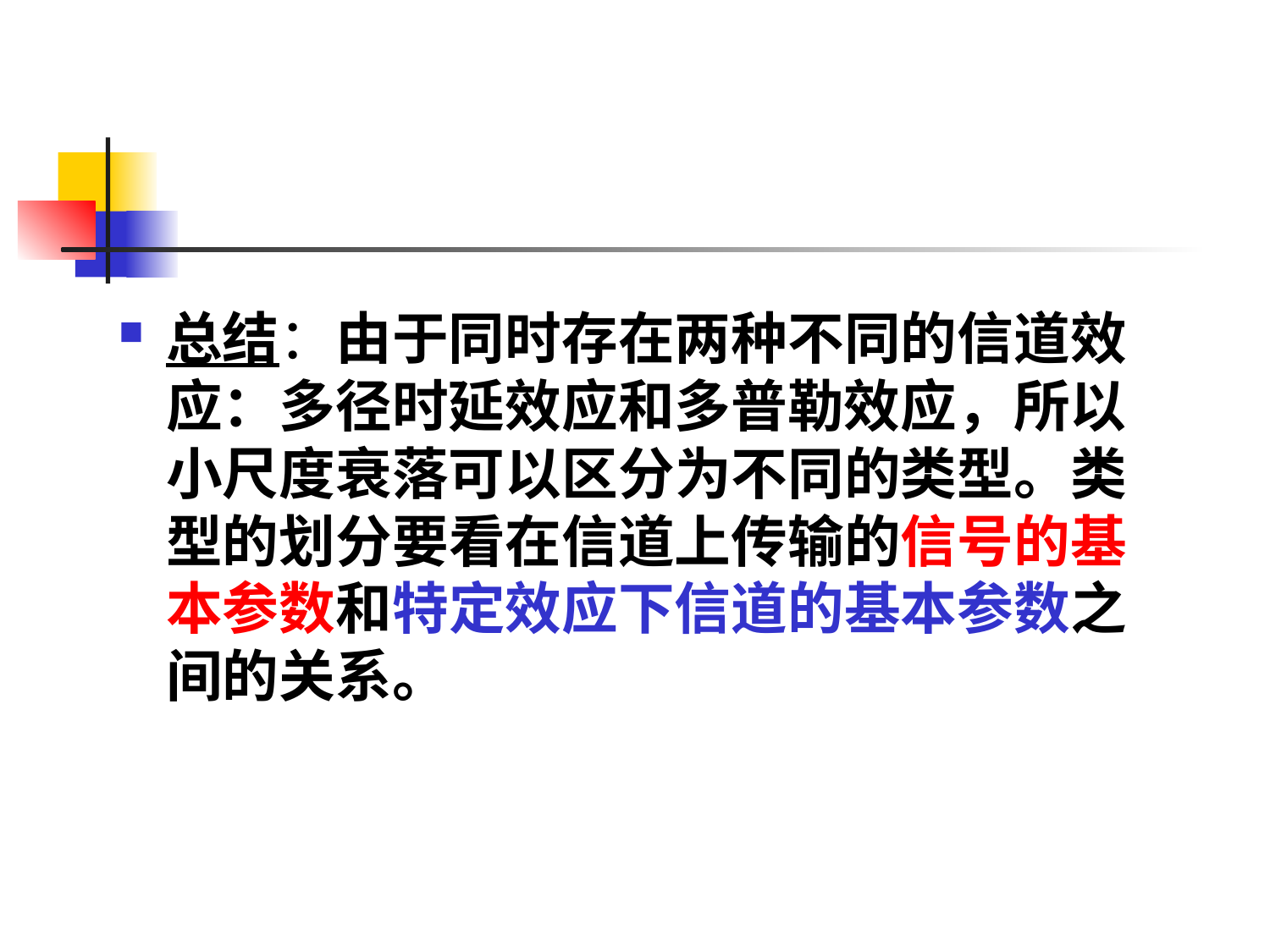

#
总结：由于同时存在两种不同的信道效应：多径时延效应和多普勒效应，所以小尺度衰落可以区分为不同的类型。类型的划分要看在信道上传输的信号的基本参数和特定效应下信道的基本参数之间的关系。